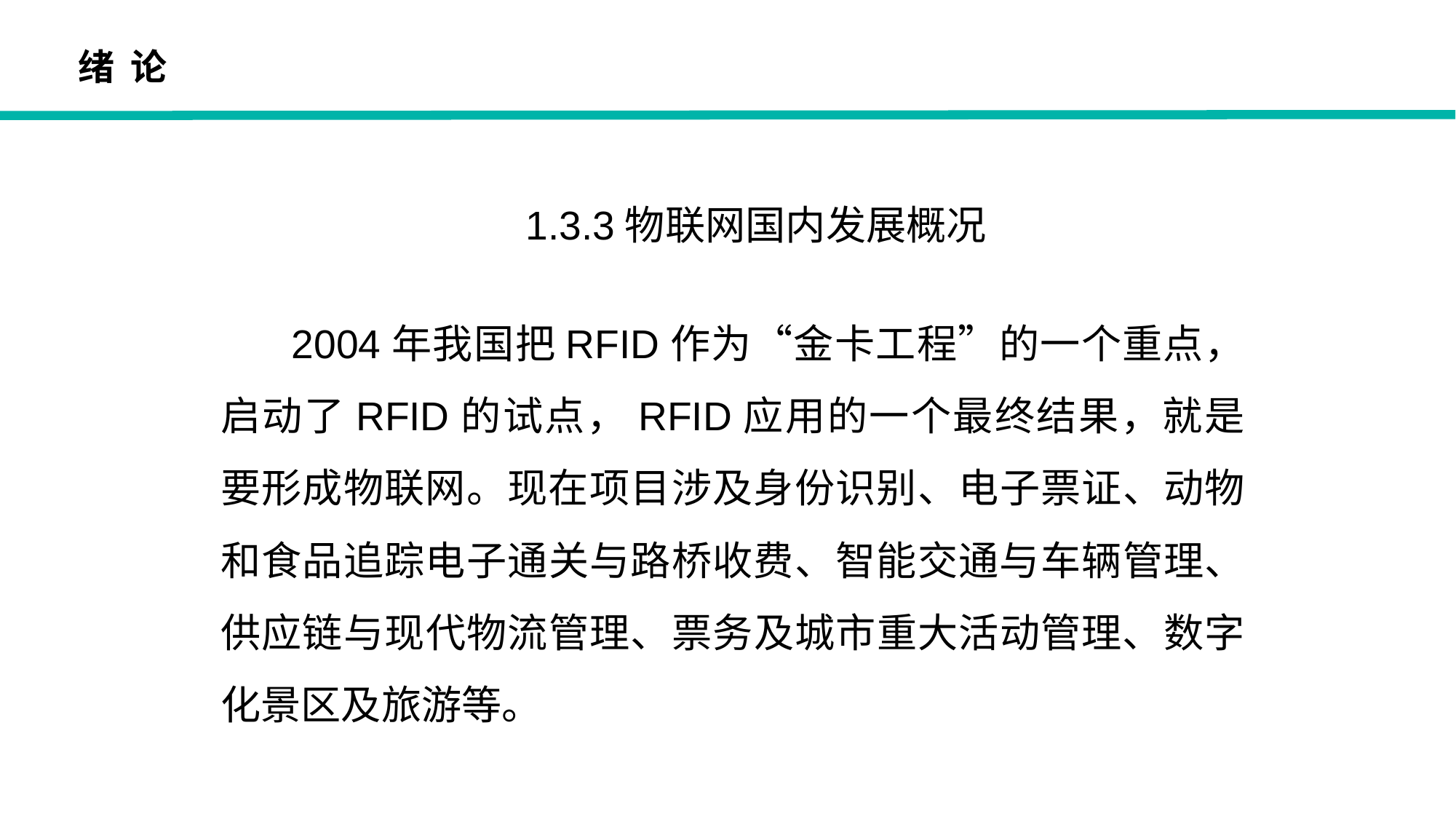

1.3.3物联网国内发展概况
2004年我国把RFID作为“金卡工程”的一个重点，启动了RFID的试点，RFID应用的一个最终结果，就是要形成物联网。现在项目涉及身份识别、电子票证、动物和食品追踪电子通关与路桥收费、智能交通与车辆管理、供应链与现代物流管理、票务及城市重大活动管理、数字化景区及旅游等。